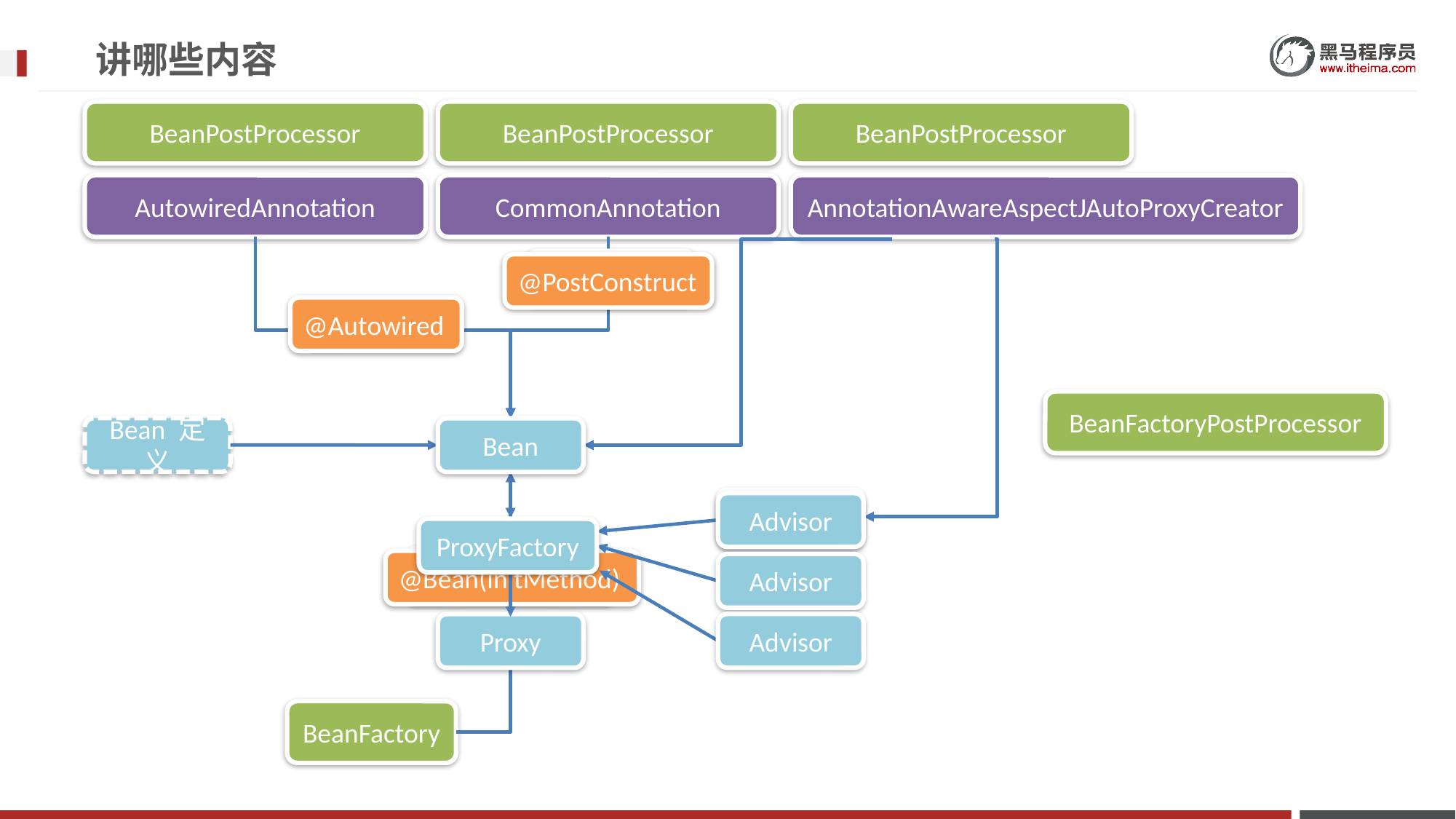

# 讲哪些内容
BeanPostProcessor
BeanPostProcessor
BeanPostProcessor
AutowiredAnnotation
CommonAnnotation
AnnotationAwareAspectJAutoProxyCreator
@Resource
@PostConstruct
@Autowired
BeanFactoryPostProcessor
Bean 定义
Bean
Aspect
Advisor
ProxyFactory
Aware
InitializingBean
@Bean(initMethod)
Advisor
Advisor
Proxy
BeanFactory